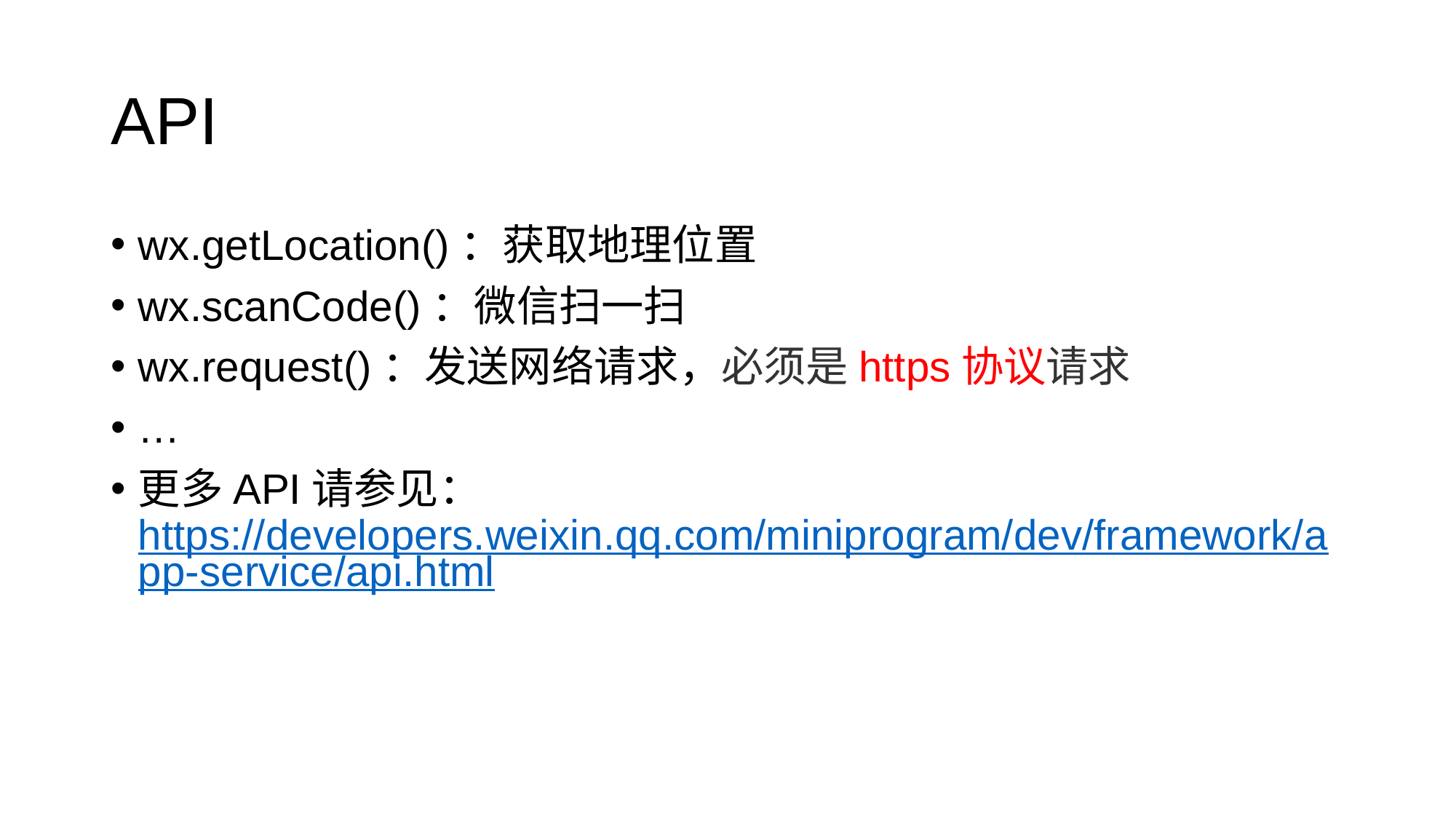

# API
wx.getLocation()：获取地理位置
wx.scanCode()：微信扫一扫
wx.request()：发送网络请求，必须是https协议请求
…
更多API请参见：https://developers.weixin.qq.com/miniprogram/dev/framework/app-service/api.html